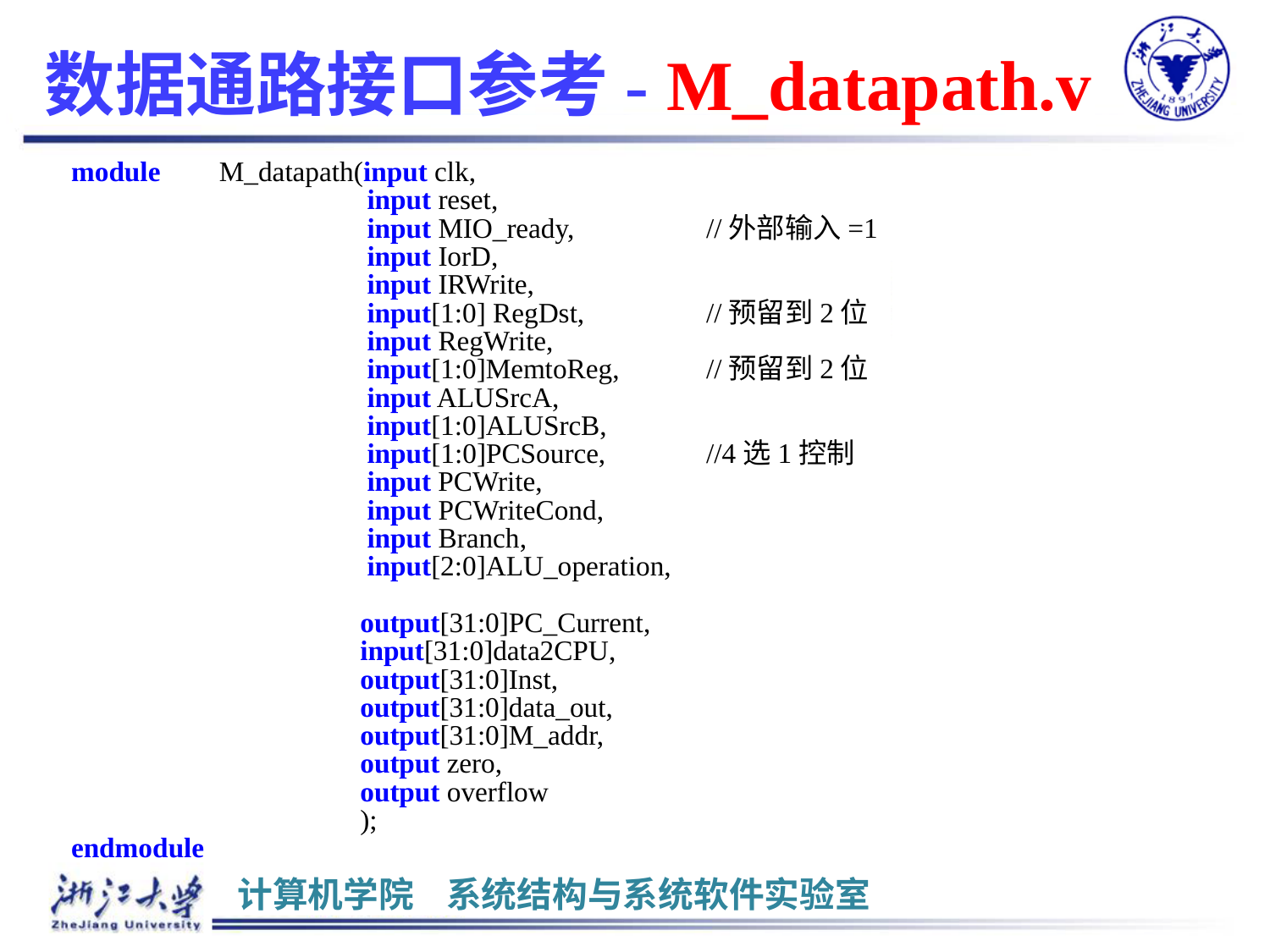

# 数据通路接口参考- M_datapath.v
module 	   M_datapath(input clk,
		      input reset,
		      input MIO_ready,		//外部输入=1
		      input IorD,
		      input IRWrite,
		      input[1:0] RegDst,	//预留到2位
		      input RegWrite,
		      input[1:0]MemtoReg,	//预留到2位
		      input ALUSrcA,
		      input[1:0]ALUSrcB,
		      input[1:0]PCSource,	//4选1控制
		      input PCWrite,
		      input PCWriteCond,
		      input Branch,
		      input[2:0]ALU_operation,

		     output[31:0]PC_Current,
		     input[31:0]data2CPU,
		     output[31:0]Inst,
		     output[31:0]data_out,
		     output[31:0]M_addr,
		     output zero,
		     output overflow
		     );
endmodule